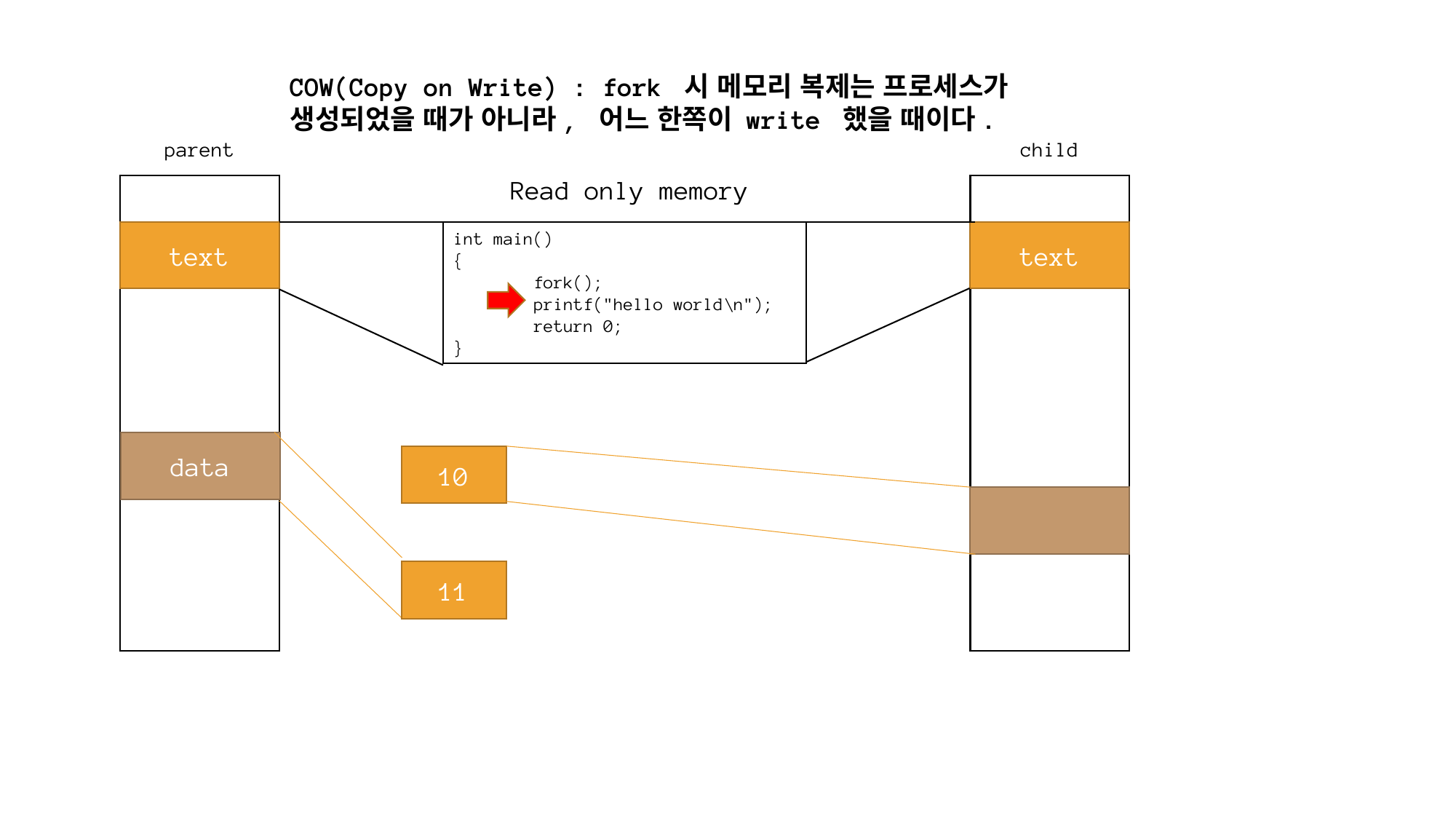

COW(Copy on Write) : fork 시 메모리 복제는 프로세스가 생성되었을 때가 아니라, 어느 한쪽이 write 했을 때이다.
parent
child
Read only memory

text
int main()
{
        fork();
        printf("hello world\n");
        return 0;
}
text

data
10

11